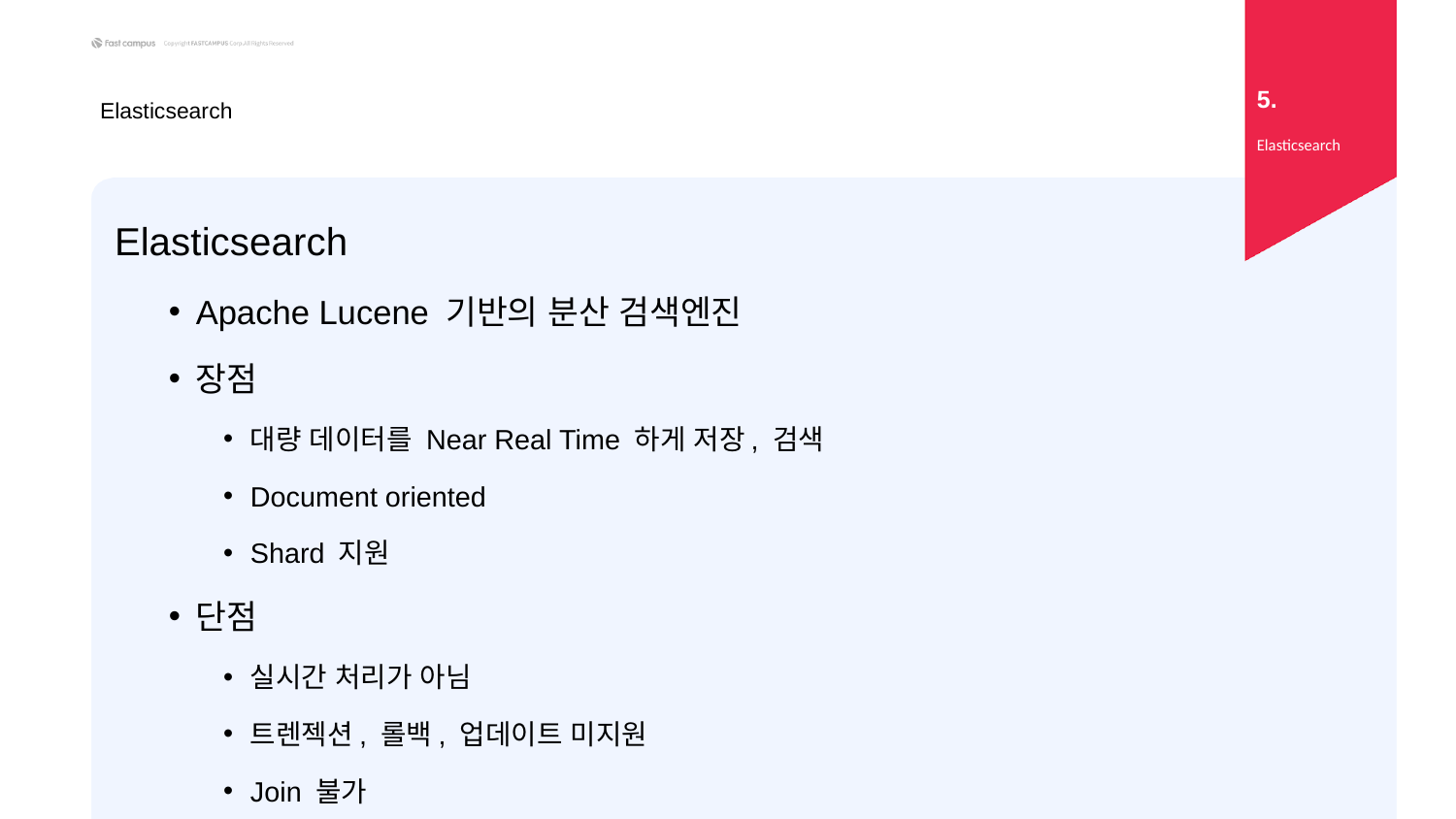

5.
# Elasticsearch
Elasticsearch
Elasticsearch
Apache Lucene 기반의 분산 검색엔진
장점
대량 데이터를 Near Real Time 하게 저장, 검색
Document oriented
Shard 지원
단점
실시간 처리가 아님
트렌젝션, 롤백, 업데이트 미지원
Join 불가